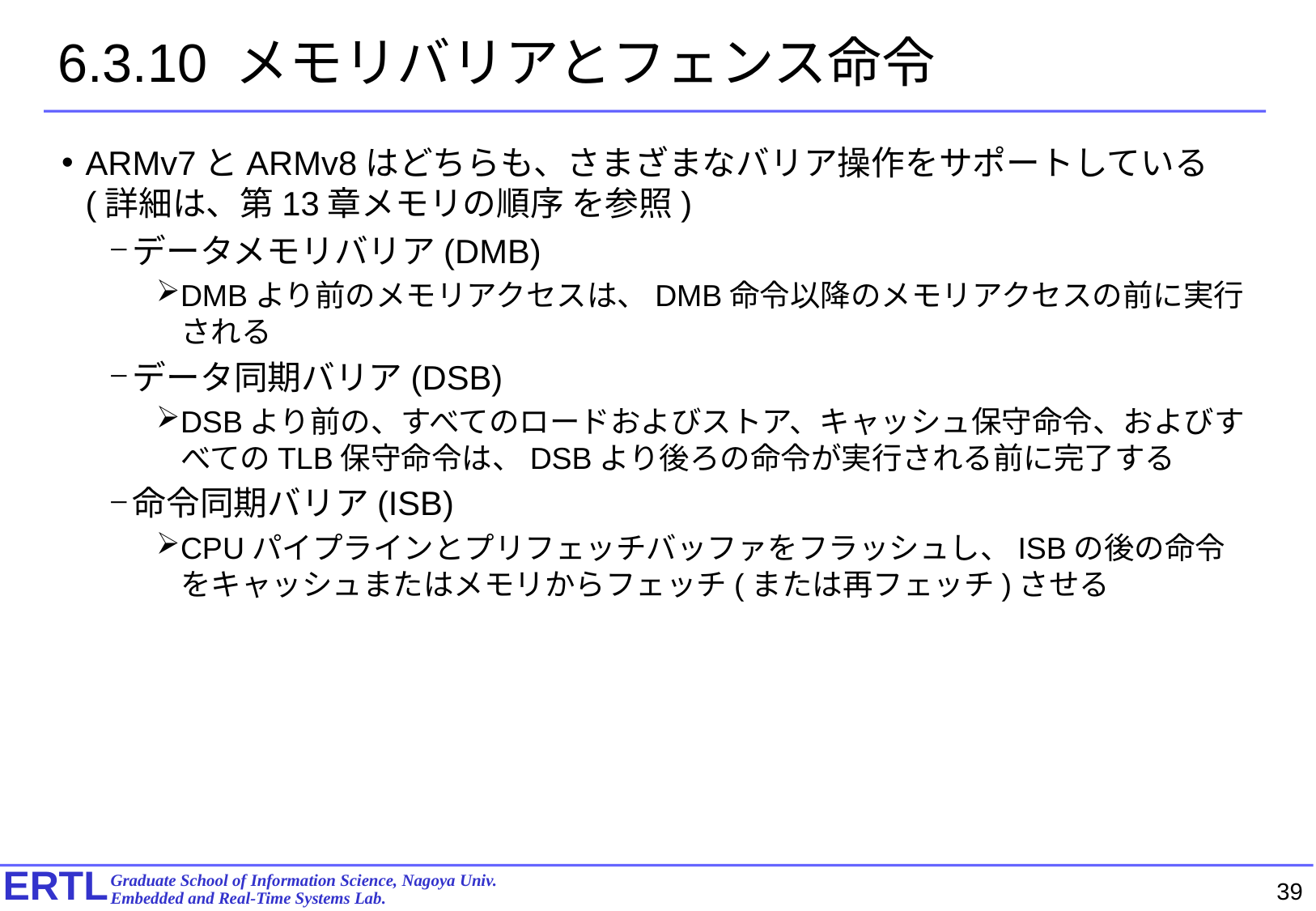

# 6.3.10 メモリバリアとフェンス命令
ARMv7とARMv8はどちらも、さまざまなバリア操作をサポートしている(詳細は、第13章メモリの順序 を参照)
データメモリバリア(DMB)
DMBより前のメモリアクセスは、DMB命令以降のメモリアクセスの前に実行される
データ同期バリア(DSB)
DSBより前の、すべてのロードおよびストア、キャッシュ保守命令、およびすべてのTLB保守命令は、DSBより後ろの命令が実行される前に完了する
命令同期バリア(ISB)
CPUパイプラインとプリフェッチバッファをフラッシュし、ISBの後の命令をキャッシュまたはメモリからフェッチ(または再フェッチ)させる

39